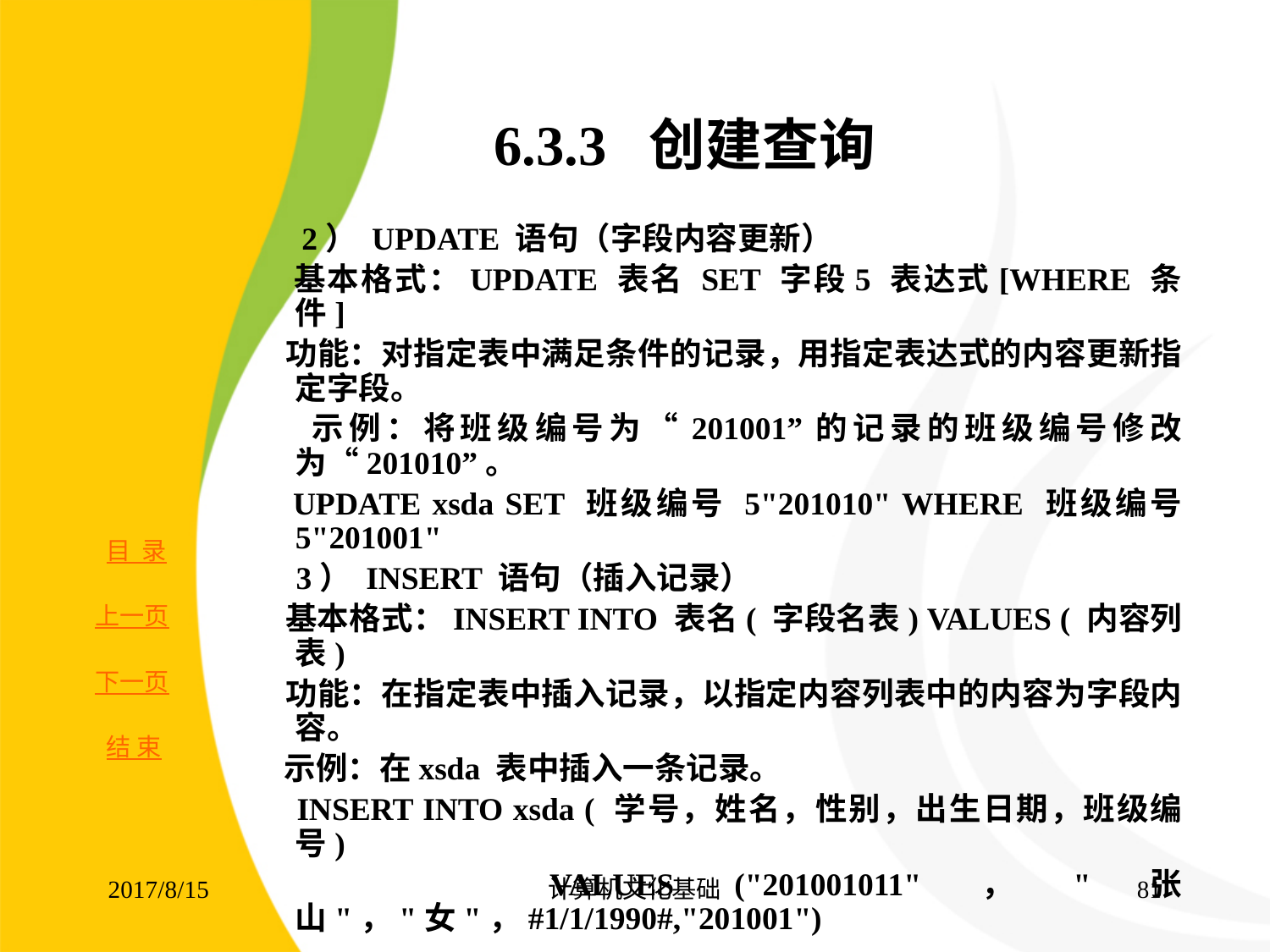

# 6.3.3  创建查询
                 2） UPDATE 语句（字段内容更新）
    基本格式：UPDATE 表名 SET 字段5 表达式[WHERE 条件]
    功能：对指定表中满足条件的记录，用指定表达式的内容更新指定字段。
    示例：将班级编号为“201001”的记录的班级编号修改为“201010”。
    UPDATE xsda SET 班级编号 5"201010" WHERE 班级编号 5"201001"
      3） INSERT 语句（插入记录）
    基本格式：INSERT INTO 表名( 字段名表) VALUES ( 内容列表)
    功能：在指定表中插入记录，以指定内容列表中的内容为字段内容。
    示例：在xsda 表中插入一条记录。
     INSERT INTO xsda ( 学号，姓名，性别，出生日期，班级编号)
     VALUES ("201001011"，"张山"，"女"，#1/1/1990#,"201001")
2017/8/15
计算机文化基础
81